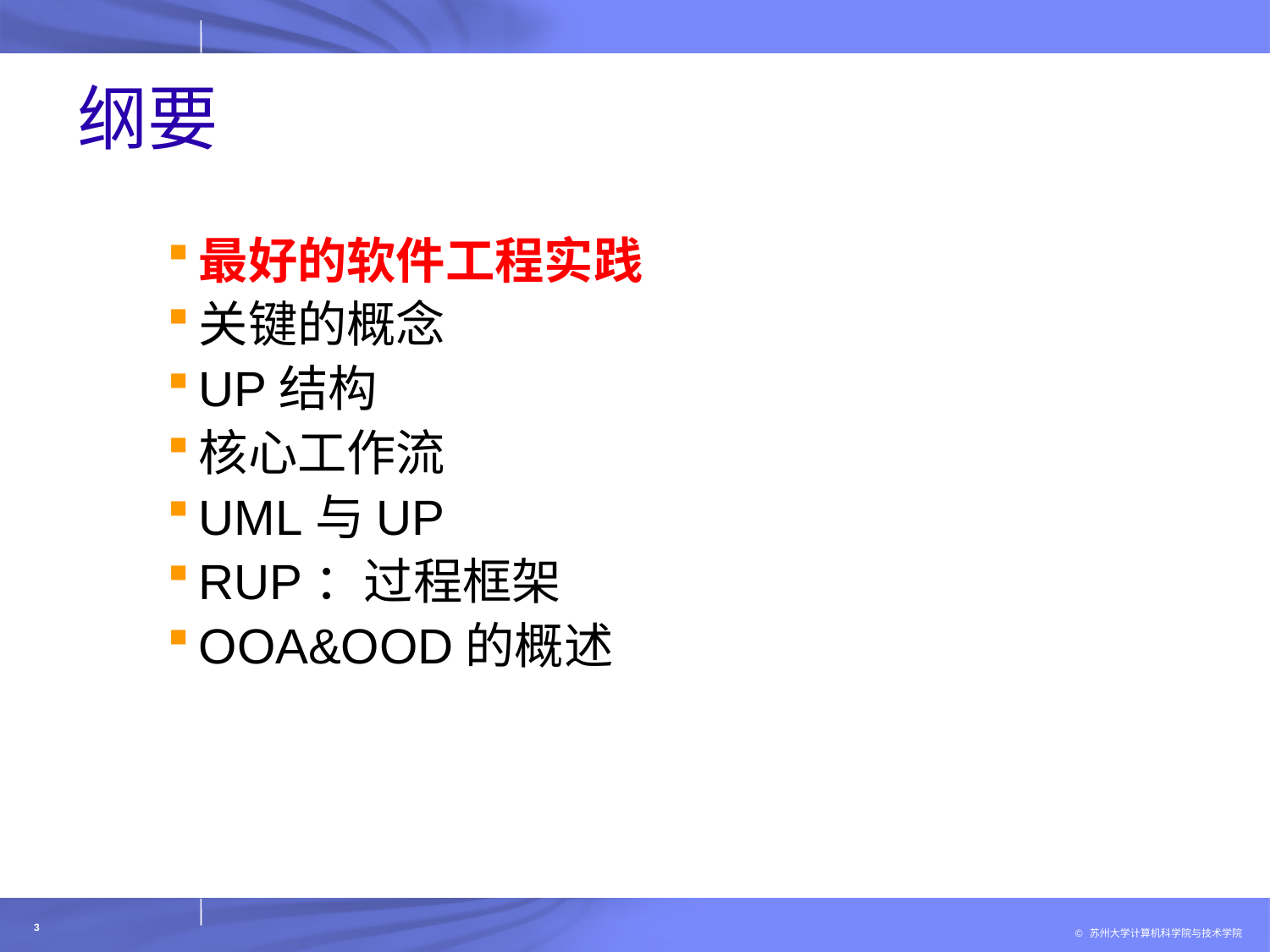

# 纲要
最好的软件工程实践
关键的概念
UP结构
核心工作流
UML与UP
RUP：过程框架
OOA&OOD的概述

3